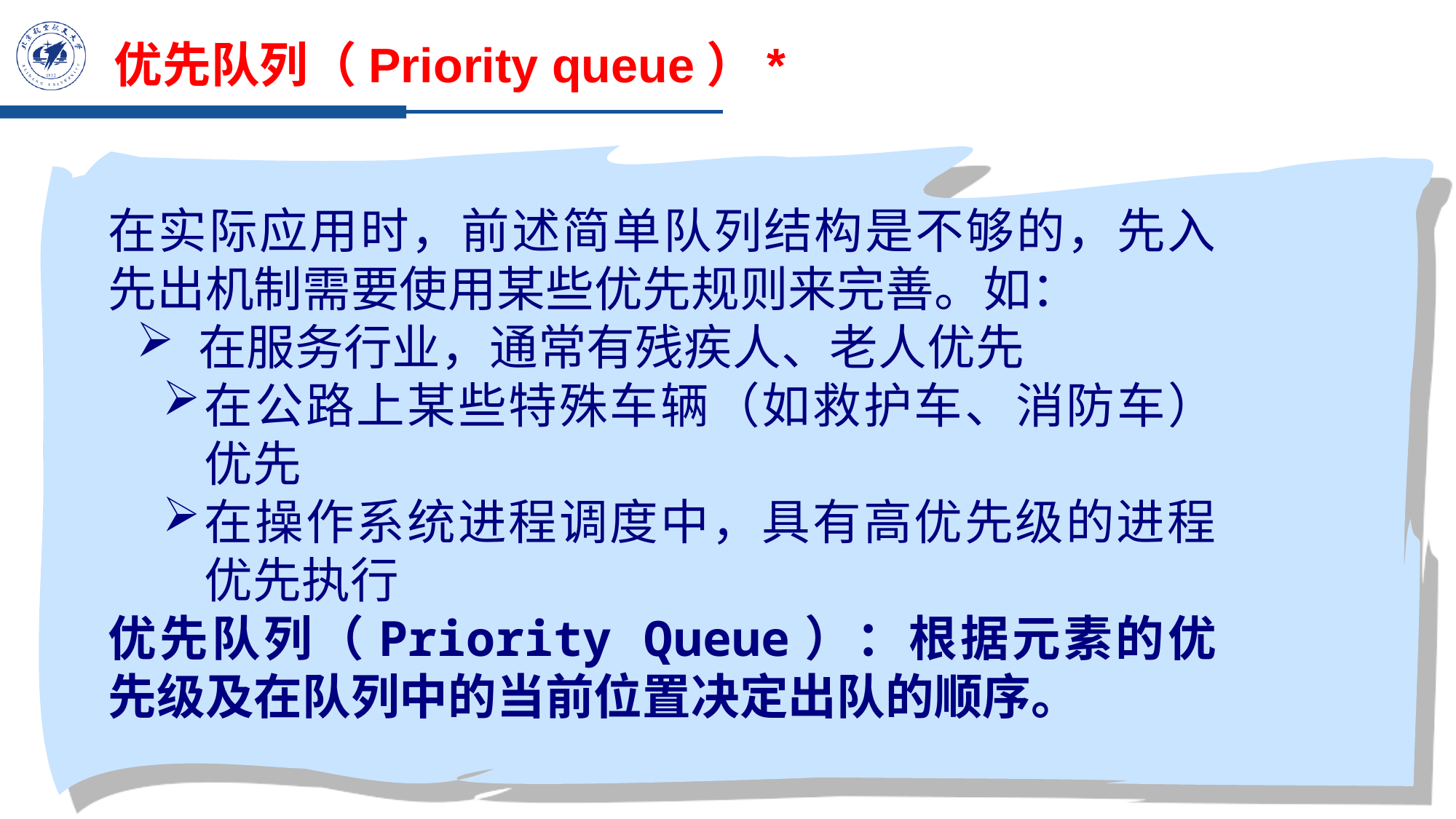

# 优先队列（Priority queue）*

在实际应用时，前述简单队列结构是不够的，先入先出机制需要使用某些优先规则来完善。如：
 在服务行业，通常有残疾人、老人优先
在公路上某些特殊车辆（如救护车、消防车）优先
在操作系统进程调度中，具有高优先级的进程优先执行
优先队列（Priority Queue）：根据元素的优先级及在队列中的当前位置决定出队的顺序。
101